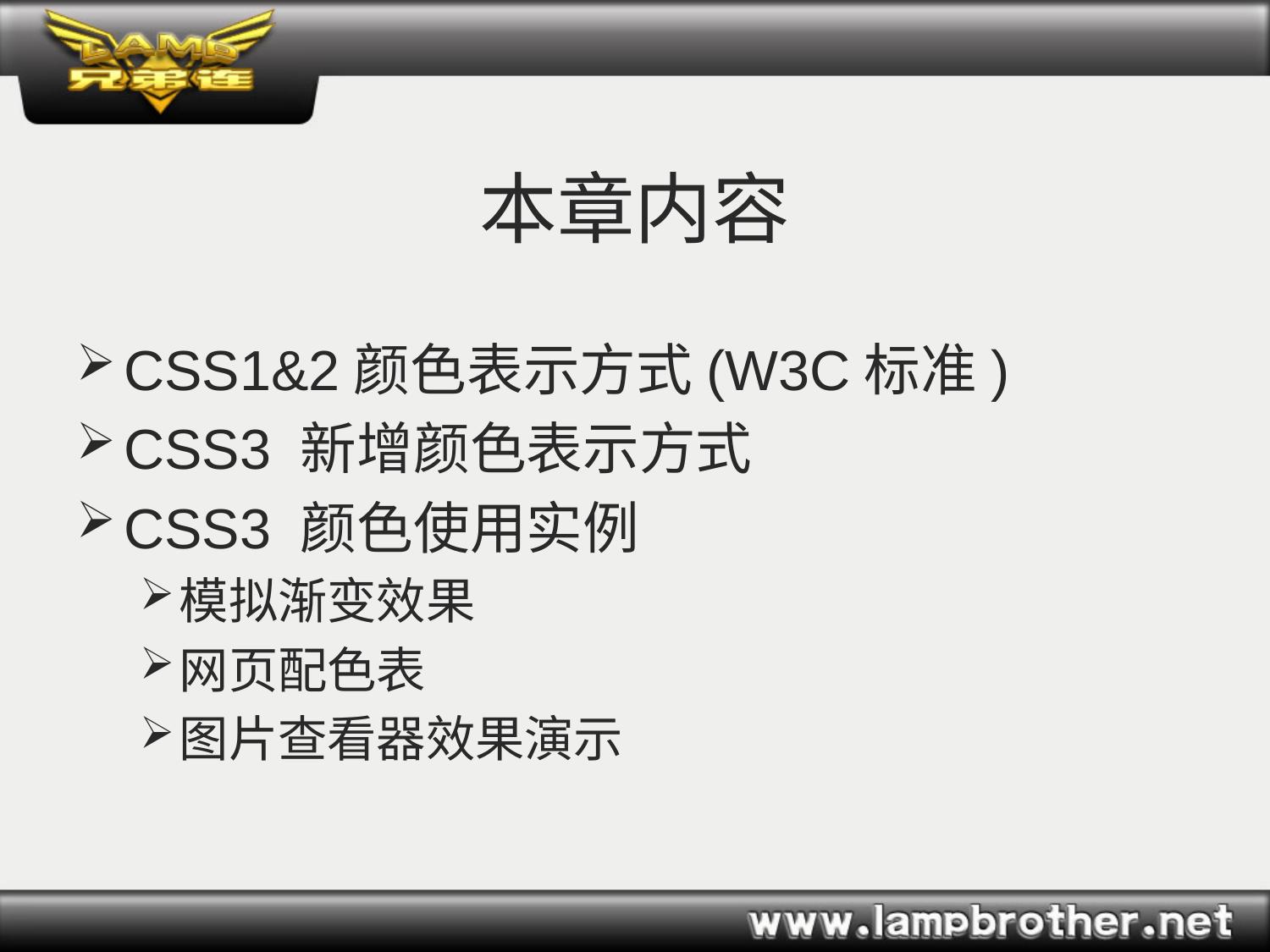

# 本章内容
CSS1&2颜色表示方式(W3C标准)
CSS3 新增颜色表示方式
CSS3 颜色使用实例
模拟渐变效果
网页配色表
图片查看器效果演示